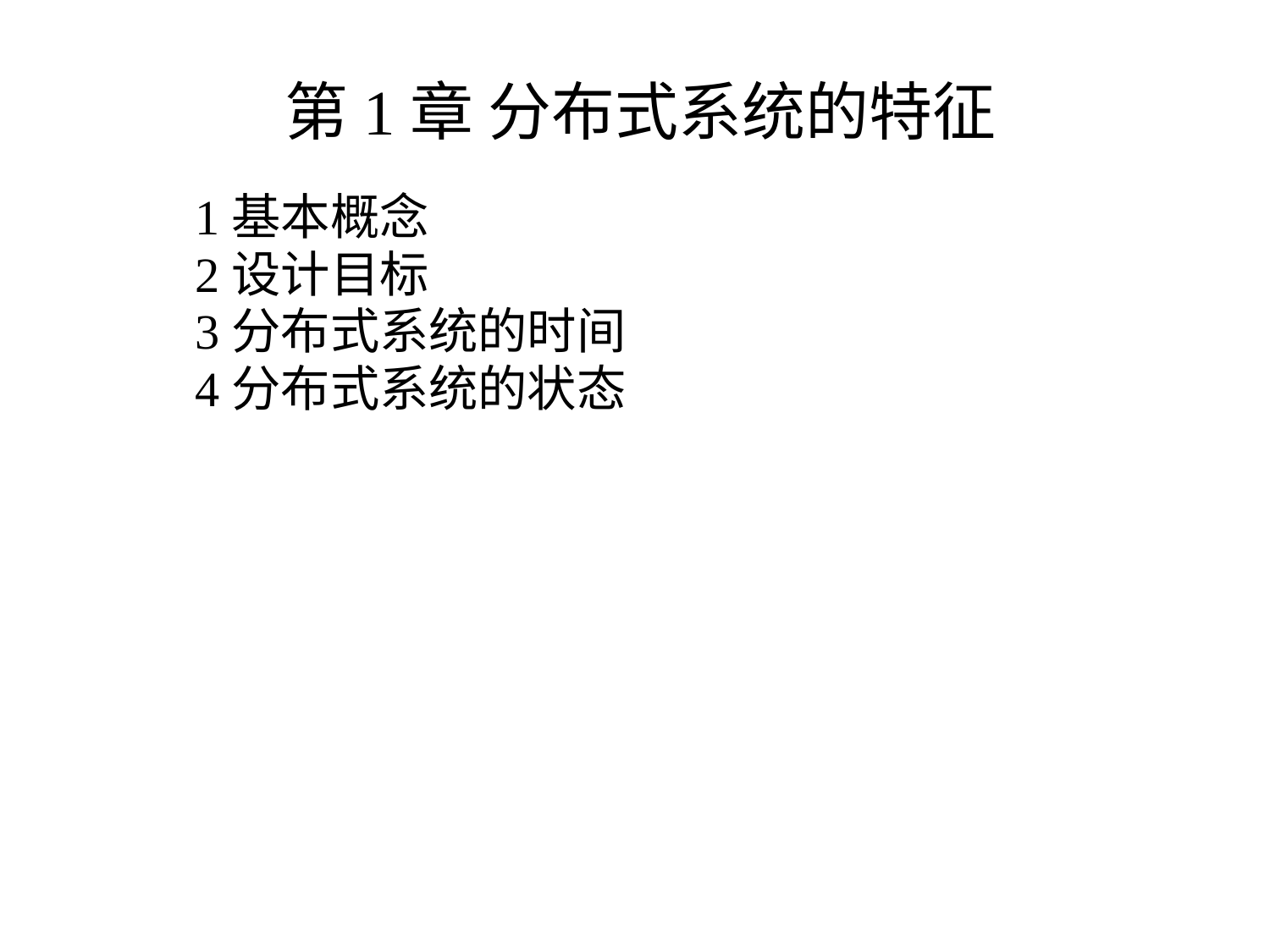

# 第1章 分布式系统的特征
1基本概念
2设计目标
3分布式系统的时间
4分布式系统的状态